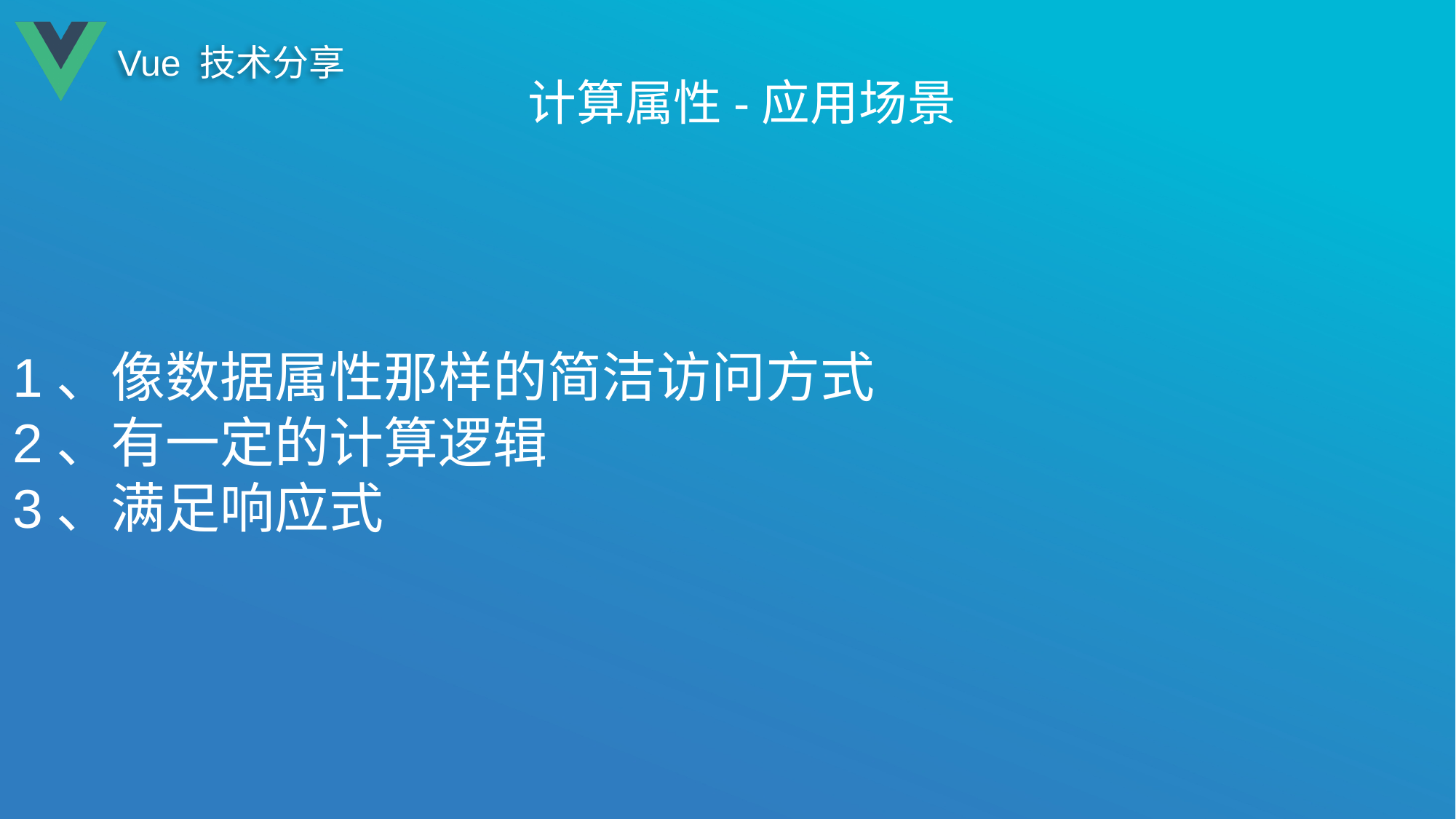

# 计算属性-应用场景
1、像数据属性那样的简洁访问方式
2、有一定的计算逻辑
3、满足响应式